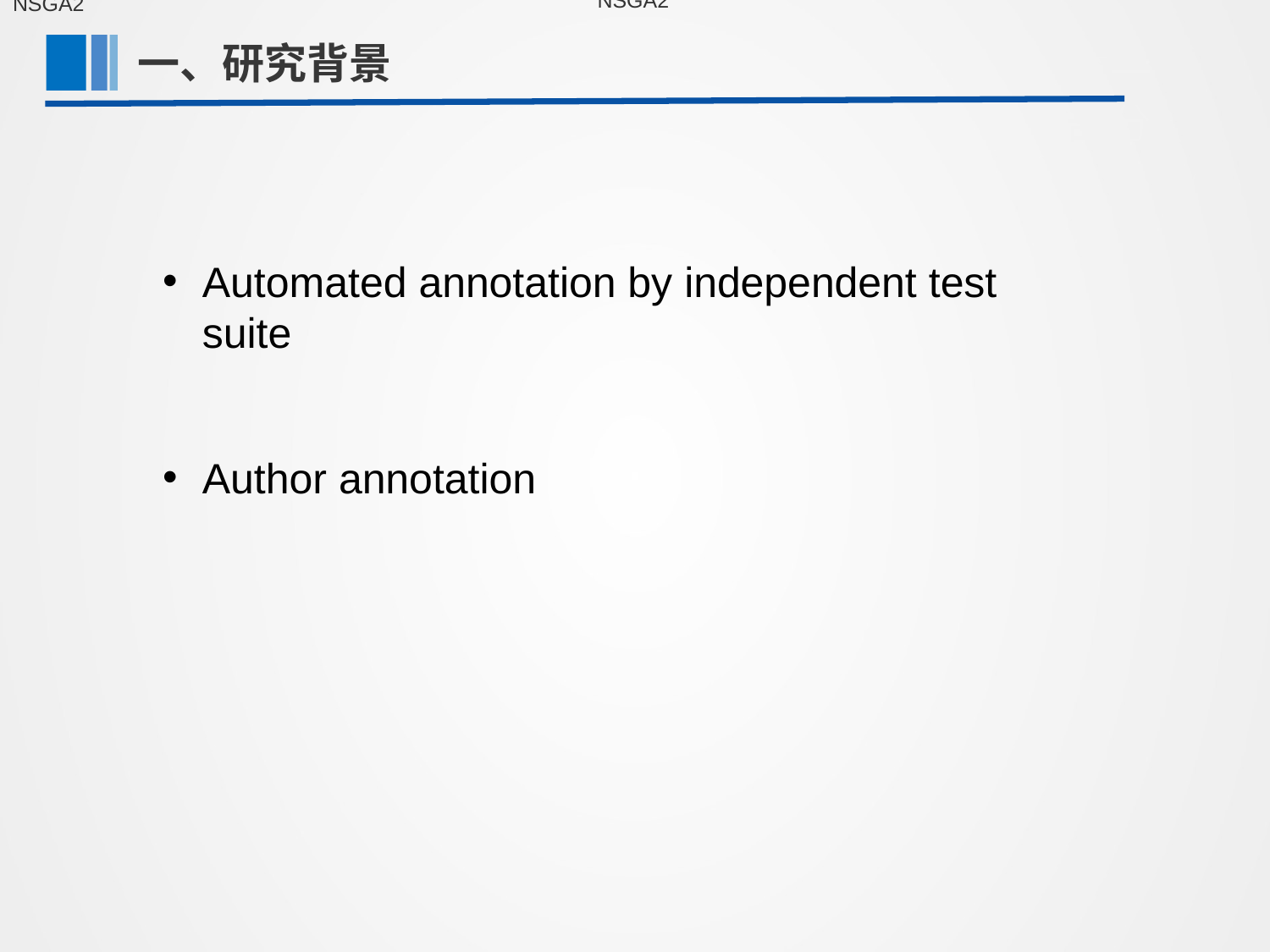

NSGA2
NSGA2
一、研究背景

第一部分
Automated annotation by independent test suite
Author annotation